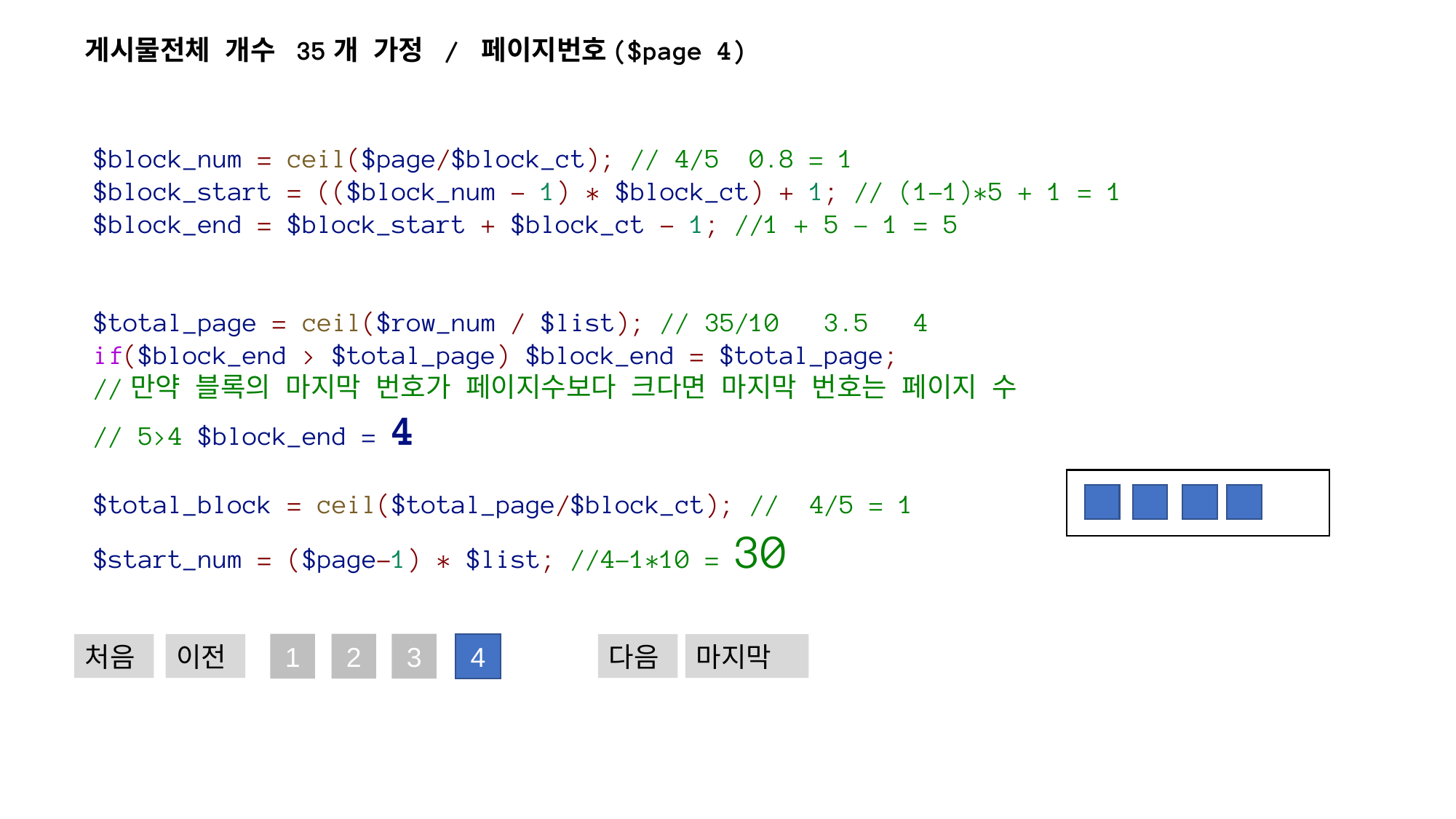

게시물전체 개수 35개 가정 / 페이지번호($page 4)
$block_num = ceil($page/$block_ct); // 4/5  0.8 = 1
$block_start = (($block_num - 1) * $block_ct) + 1; // (1-1)*5 + 1 = 1
$block_end = $block_start + $block_ct - 1; //1 + 5 – 1 = 5

$total_page = ceil($row_num / $list); // 35/10   3.5   4
if($block_end > $total_page) $block_end = $total_page;
//만약 블록의 마지막 번호가 페이지수보다 크다면 마지막 번호는 페이지 수
// 5>4 $block_end = 4

$total_block = ceil($total_page/$block_ct); //  4/5 = 1
$start_num = ($page-1) * $list; //4-1*10 = 30

1
2
3
4
처음
이전
다음
마지막